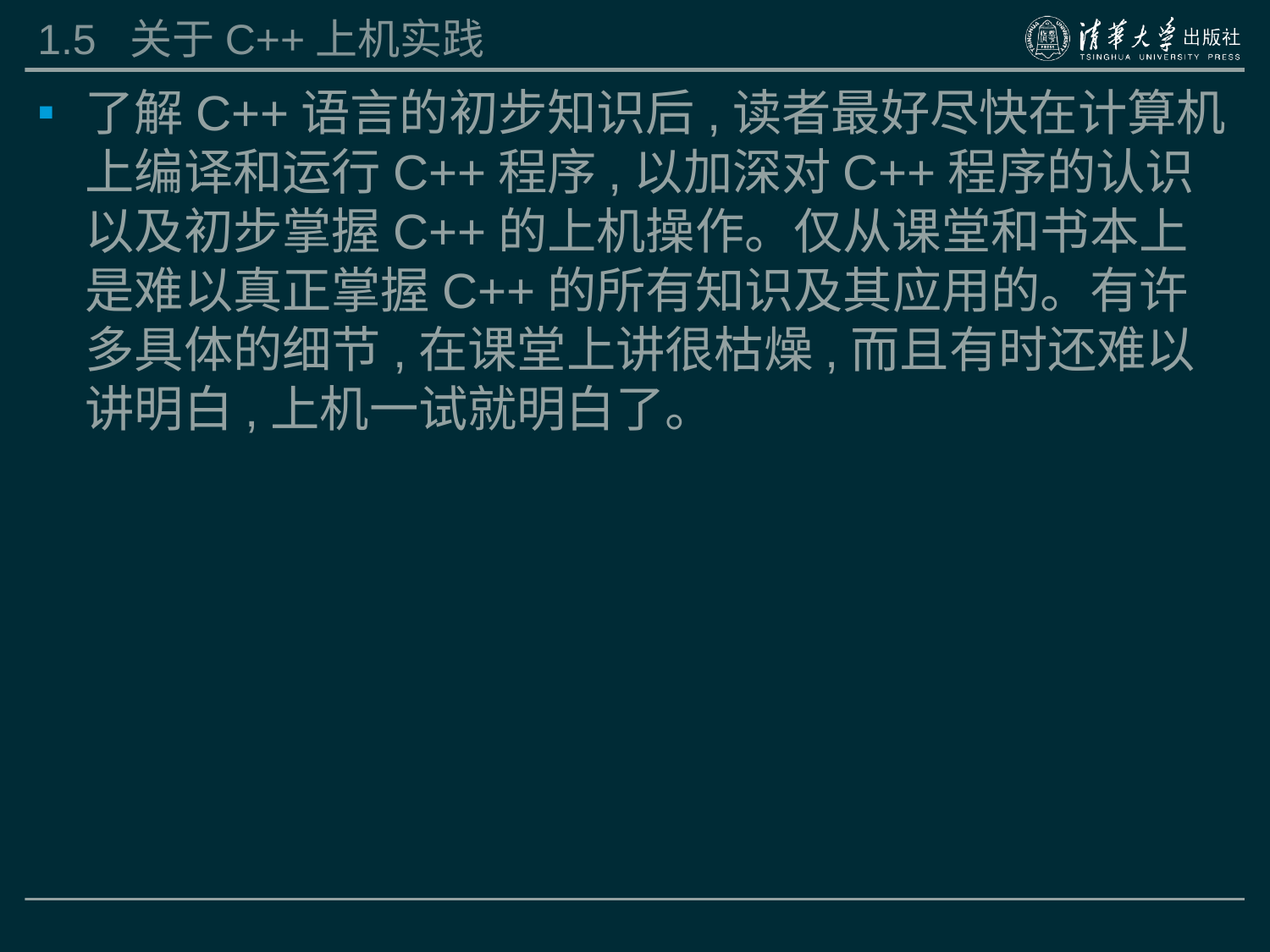

# 1.5  关于C++上机实践
了解C++语言的初步知识后,读者最好尽快在计算机上编译和运行C++程序,以加深对C++程序的认识以及初步掌握C++的上机操作。仅从课堂和书本上是难以真正掌握C++的所有知识及其应用的。有许多具体的细节,在课堂上讲很枯燥,而且有时还难以讲明白,上机一试就明白了。